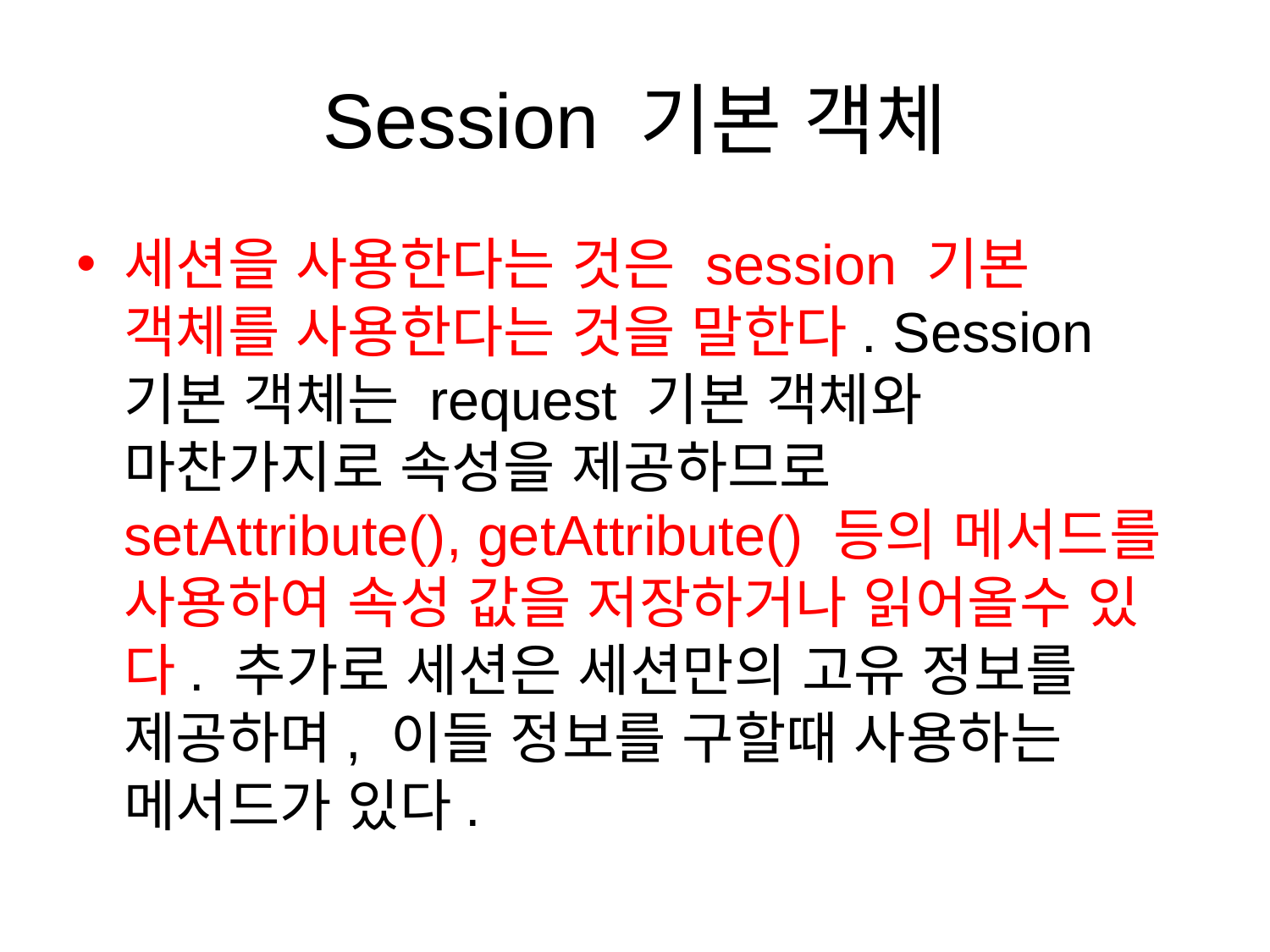

# Session 기본 객체
세션을 사용한다는 것은 session 기본 객체를 사용한다는 것을 말한다. Session 기본 객체는 request 기본 객체와 마찬가지로 속성을 제공하므로 setAttribute(), getAttribute() 등의 메서드를 사용하여 속성 값을 저장하거나 읽어올수 있다. 추가로 세션은 세션만의 고유 정보를 제공하며, 이들 정보를 구할때 사용하는 메서드가 있다.